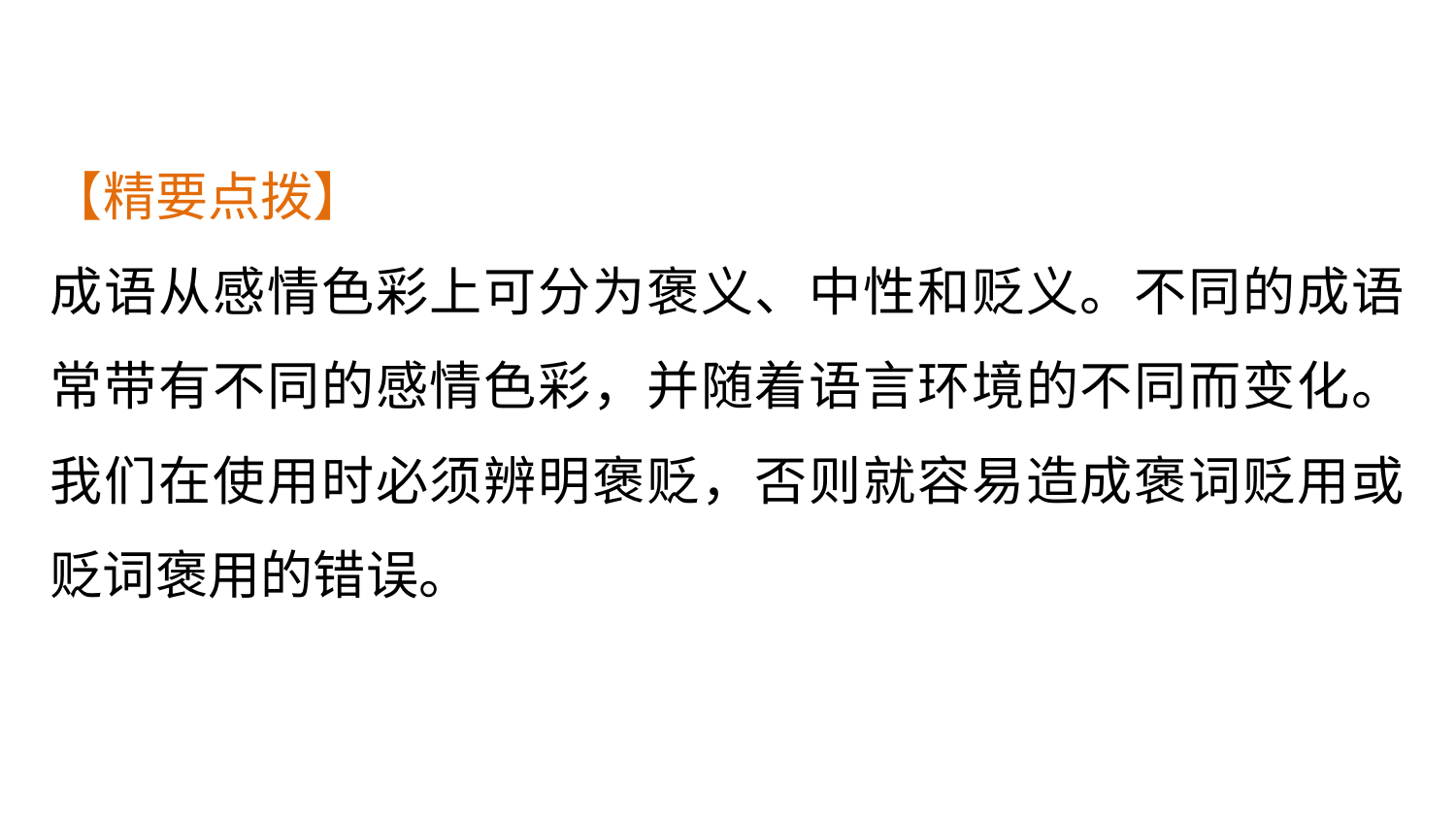

【精要点拨】
成语从感情色彩上可分为褒义、中性和贬义。不同的成语常带有不同的感情色彩，并随着语言环境的不同而变化。我们在使用时必须辨明褒贬，否则就容易造成褒词贬用或贬词褒用的错误。